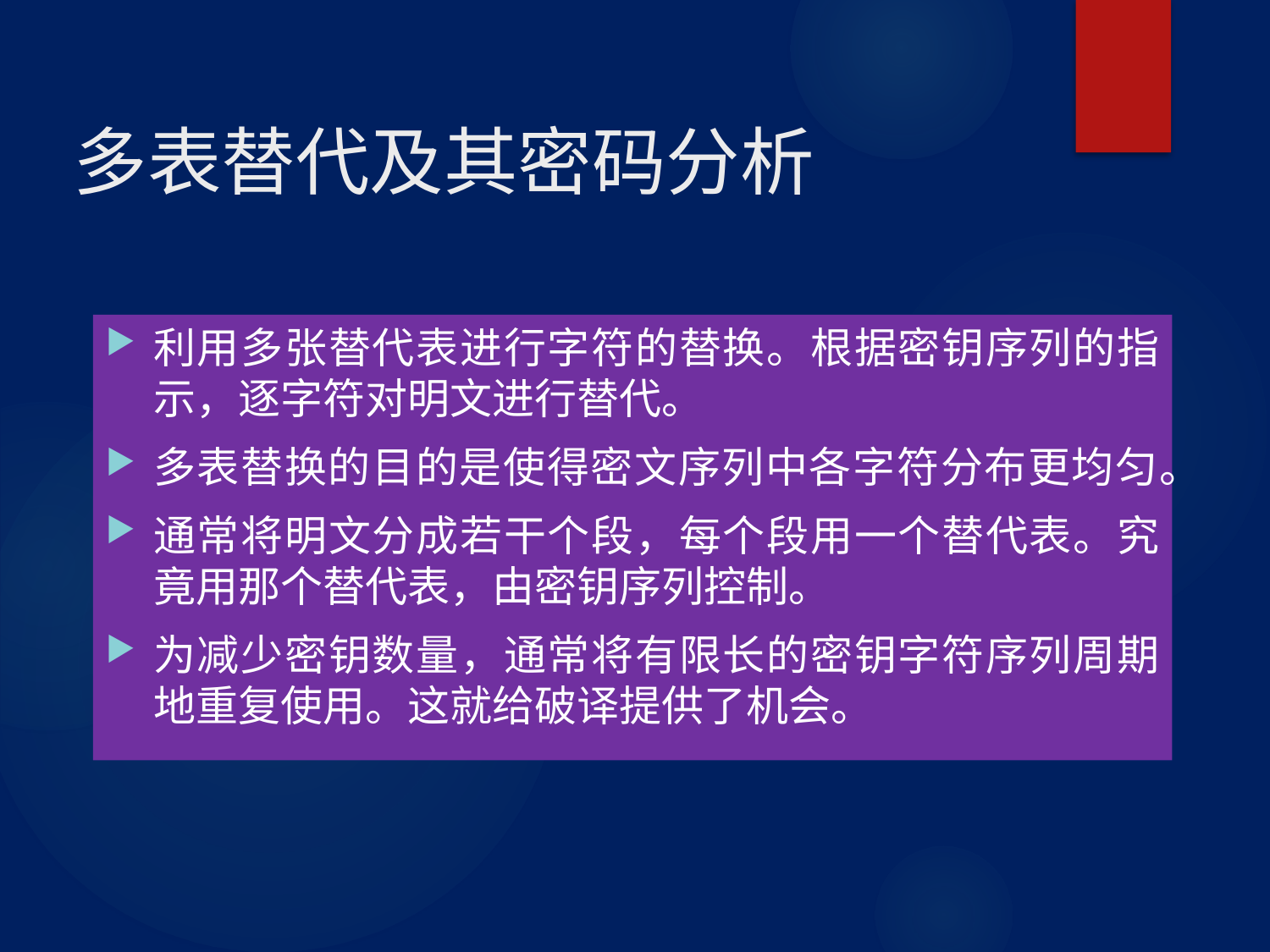

# 多表替代及其密码分析
利用多张替代表进行字符的替换。根据密钥序列的指示，逐字符对明文进行替代。
多表替换的目的是使得密文序列中各字符分布更均匀。
通常将明文分成若干个段，每个段用一个替代表。究竟用那个替代表，由密钥序列控制。
为减少密钥数量，通常将有限长的密钥字符序列周期地重复使用。这就给破译提供了机会。